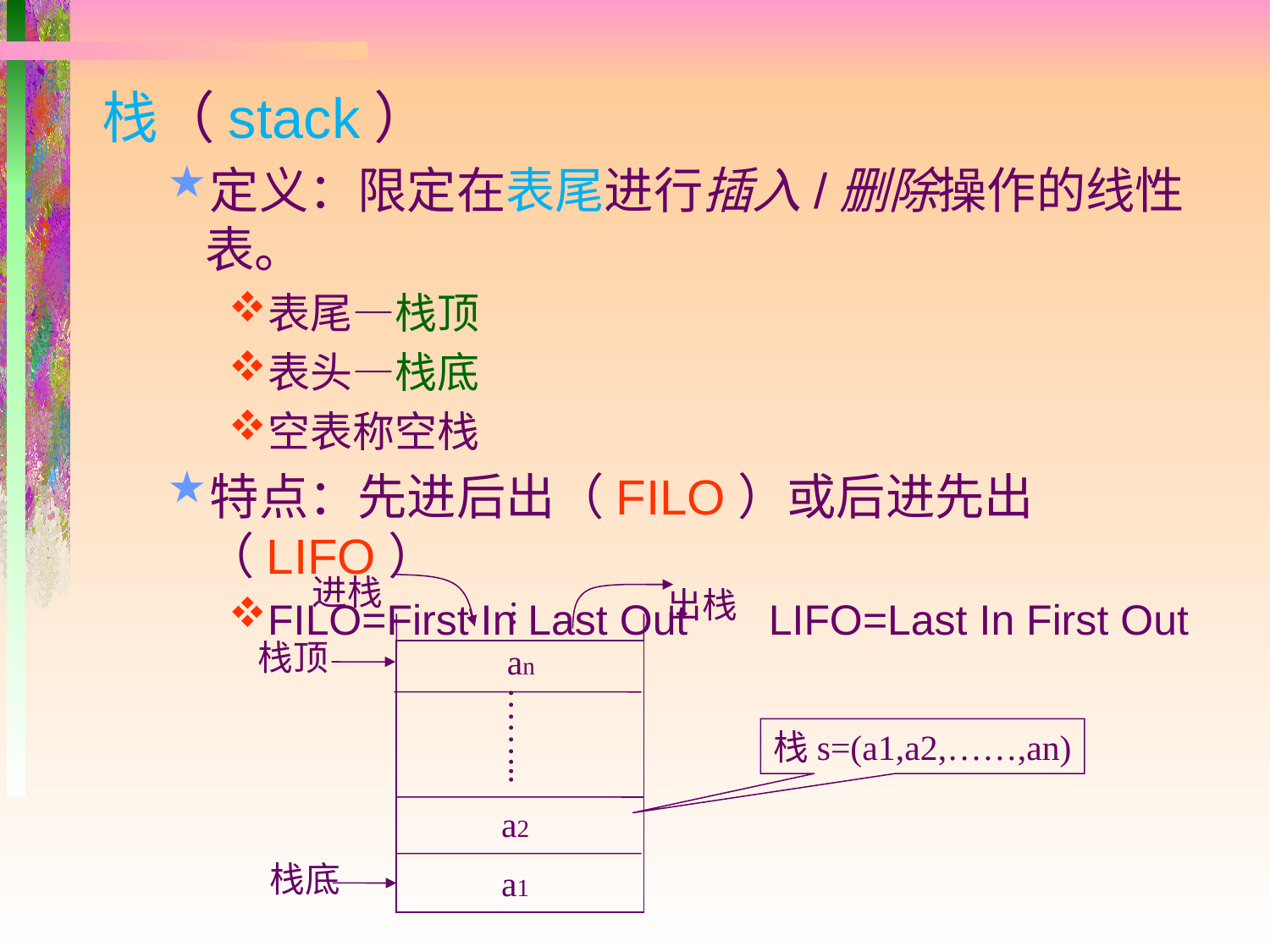

栈（stack）
定义：限定在表尾进行插入/删除操作的线性表。
表尾—栈顶
表头—栈底
空表称空栈
特点：先进后出（FILO）或后进先出（LIFO）
FILO=First In Last Out 	LIFO=Last In First Out
进栈

出栈

...

栈顶
an

……...
a2
栈底
a1

栈s=(a1,a2,……,an)